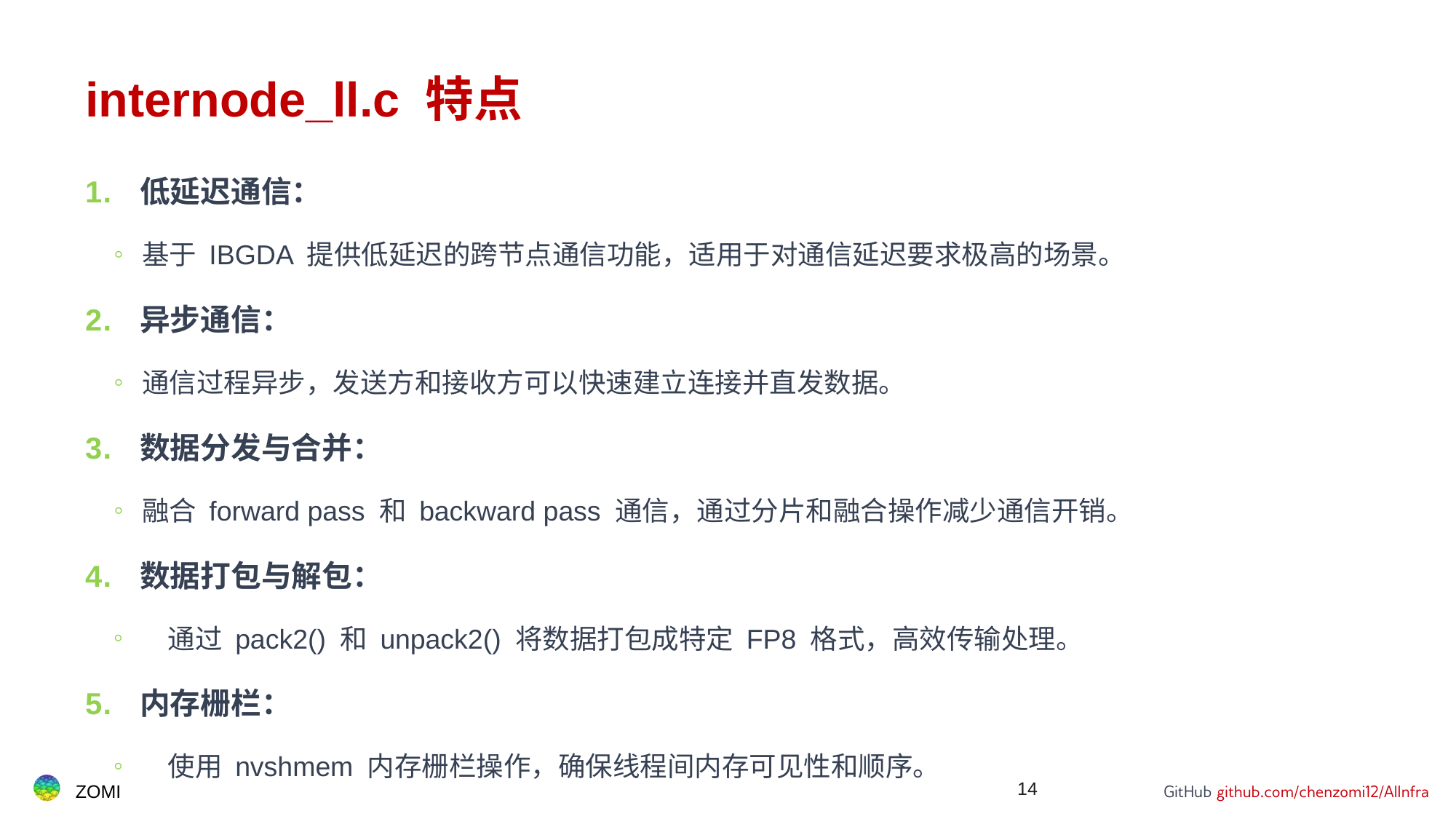

# internode_ll.c 特点
低延迟通信：
基于 IBGDA 提供低延迟的跨节点通信功能，适用于对通信延迟要求极高的场景。
异步通信：
通信过程异步，发送方和接收方可以快速建立连接并直发数据。
数据分发与合并：
融合 forward pass 和 backward pass 通信，通过分片和融合操作减少通信开销。
数据打包与解包：
通过 pack2() 和 unpack2() 将数据打包成特定 FP8 格式，高效传输处理。
内存栅栏：
使用 nvshmem 内存栅栏操作，确保线程间内存可见性和顺序。